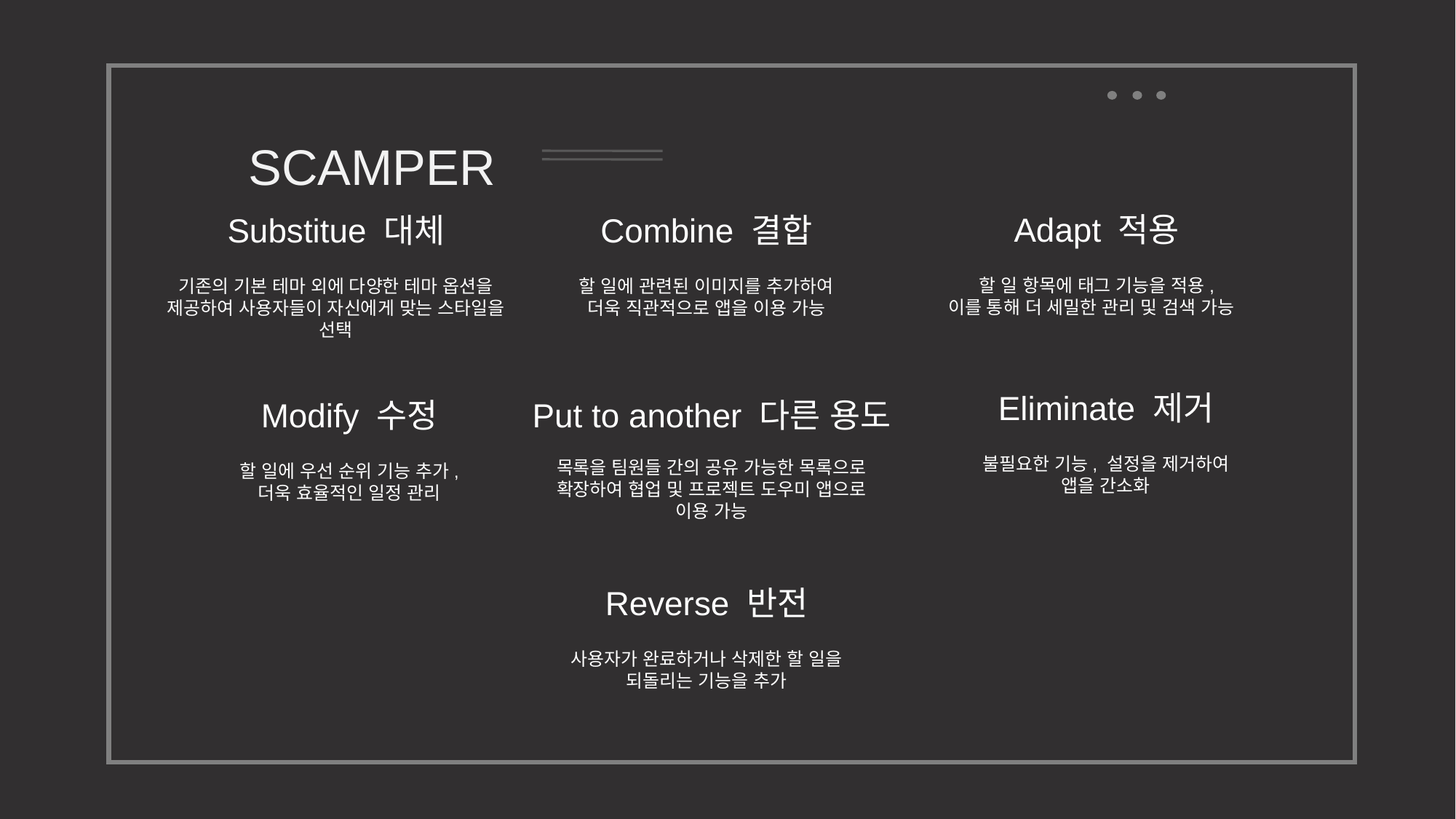

SCAMPER
Adapt 적용

할 일 항목에 태그 기능을 적용,
이를 통해 더 세밀한 관리 및 검색 가능
Combine 결합

할 일에 관련된 이미지를 추가하여
더욱 직관적으로 앱을 이용 가능
Substitue 대체

기존의 기본 테마 외에 다양한 테마 옵션을 제공하여 사용자들이 자신에게 맞는 스타일을 선택
Eliminate 제거

불필요한 기능, 설정을 제거하여
앱을 간소화
Modify 수정

할 일에 우선 순위 기능 추가,
더욱 효율적인 일정 관리
Put to another 다른 용도

목록을 팀원들 간의 공유 가능한 목록으로
확장하여 협업 및 프로젝트 도우미 앱으로
이용 가능
Reverse 반전

사용자가 완료하거나 삭제한 할 일을
되돌리는 기능을 추가